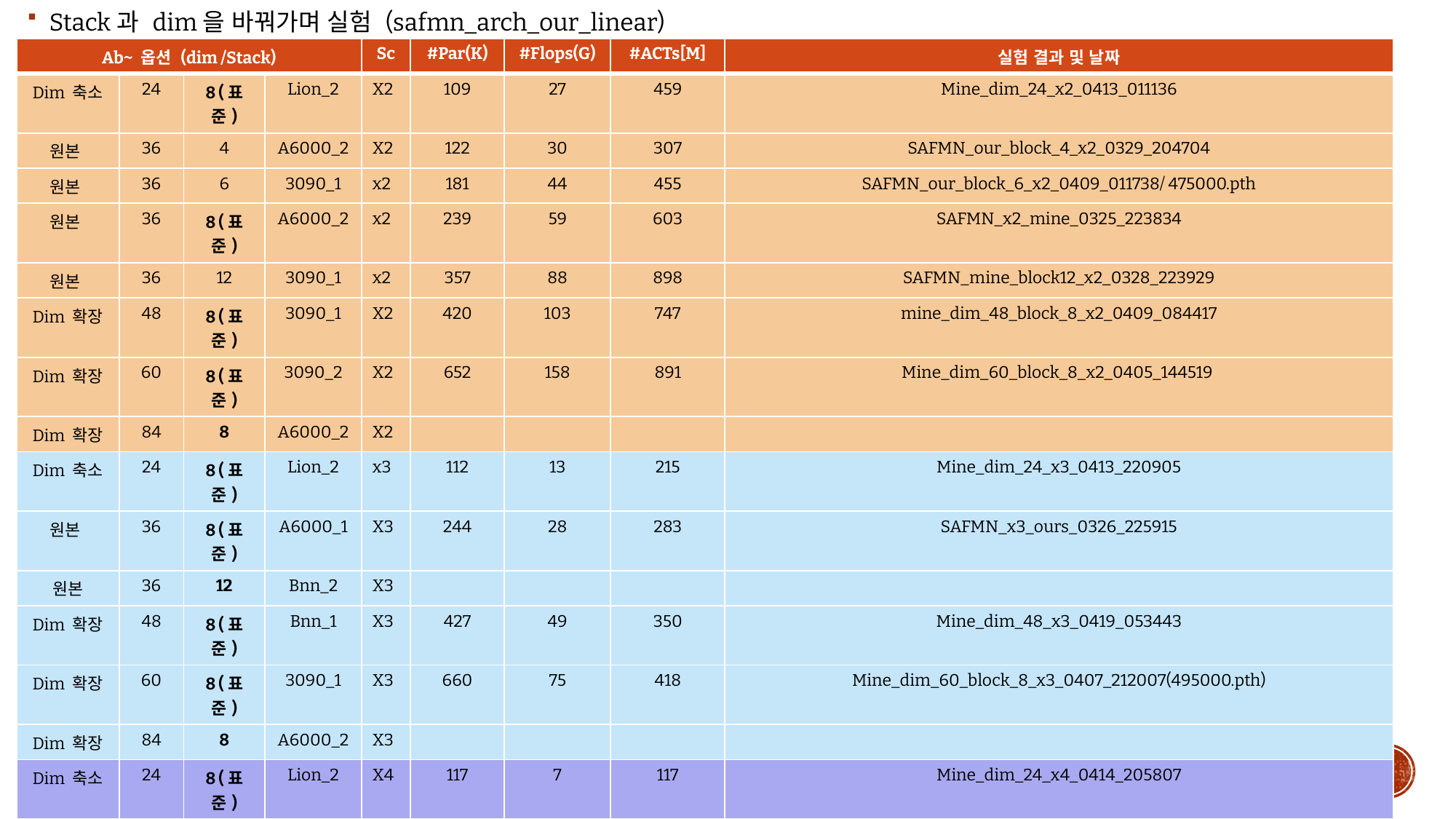

Stack과 dim을 바꿔가며 실험 (safmn_arch_our_linear)
| Ab~ 옵션 (dim /Stack) |  |  |  | Sc | #Par(K) | #Flops(G) | #ACTs[M] | 실험 결과 및 날짜 |
| --- | --- | --- | --- | --- | --- | --- | --- | --- |
| Dim 축소 | 24 | 8 (표준) | Lion\_2 | X2 | 109 | 27 | 459 | Mine\_dim\_24\_x2\_0413\_011136 |
| 원본 | 36 | 4 | A6000\_2 | X2 | 122 | 30 | 307 | SAFMN\_our\_block\_4\_x2\_0329\_204704 |
| 원본 | 36 | 6 | 3090\_1 | x2 | 181 | 44 | 455 | SAFMN\_our\_block\_6\_x2\_0409\_011738/ 475000.pth |
| 원본 | 36 | 8 (표준) | A6000\_2 | x2 | 239 | 59 | 603 | SAFMN\_x2\_mine\_0325\_223834 |
| 원본 | 36 | 12 | 3090\_1 | x2 | 357 | 88 | 898 | SAFMN\_mine\_block12\_x2\_0328\_223929 |
| Dim 확장 | 48 | 8 (표준) | 3090\_1 | X2 | 420 | 103 | 747 | mine\_dim\_48\_block\_8\_x2\_0409\_084417 |
| Dim 확장 | 60 | 8 (표준) | 3090\_2 | X2 | 652 | 158 | 891 | Mine\_dim\_60\_block\_8\_x2\_0405\_144519 |
| Dim 확장 | 84 | 8 | A6000\_2 | X2 |  |  |  |  |
| Dim 축소 | 24 | 8 (표준) | Lion\_2 | x3 | 112 | 13 | 215 | Mine\_dim\_24\_x3\_0413\_220905 |
| 원본 | 36 | 8 (표준) | A6000\_1 | X3 | 244 | 28 | 283 | SAFMN\_x3\_ours\_0326\_225915 |
| 원본 | 36 | 12 | Bnn\_2 | X3 |  |  |  |  |
| Dim 확장 | 48 | 8 (표준) | Bnn\_1 | X3 | 427 | 49 | 350 | Mine\_dim\_48\_x3\_0419\_053443 |
| Dim 확장 | 60 | 8 (표준) | 3090\_1 | X3 | 660 | 75 | 418 | Mine\_dim\_60\_block\_8\_x3\_0407\_212007(495000.pth) |
| Dim 확장 | 84 | 8 | A6000\_2 | X3 |  |  |  |  |
| Dim 축소 | 24 | 8 (표준) | Lion\_2 | X4 | 117 | 7 | 117 | Mine\_dim\_24\_x4\_0414\_205807 |
| 원본 | 36 | 8 (표준) | A6000\_2 | X4 | 251 | 15 | 152 | SAFMN\_x4\_mine\_0327\_294959 |
| 원본 | 36 | 12 | Bnn\_2 | x4 |  |  |  | SAFMN\_mine\_block12\_x4\_0417\_193255 (475000.pth) |
| Dim 확장 | 48 | 8 (표준) | Bnn\_1 | X4 | 436 | 27 | 189 | Mine\_dim\_48\_x4\_0417\_193248 |
| Dim 확장 | 60 | 8 (표준) | 3090\_2 | X4 | 672 | 41 | 225 | Mine\_dim\_60\_block\_8\_x4\_0406\_175244 (490000.pth) |
| Dim 확장 | 84 | 8 | A6000\_2 | X4 |  |  |  |  |